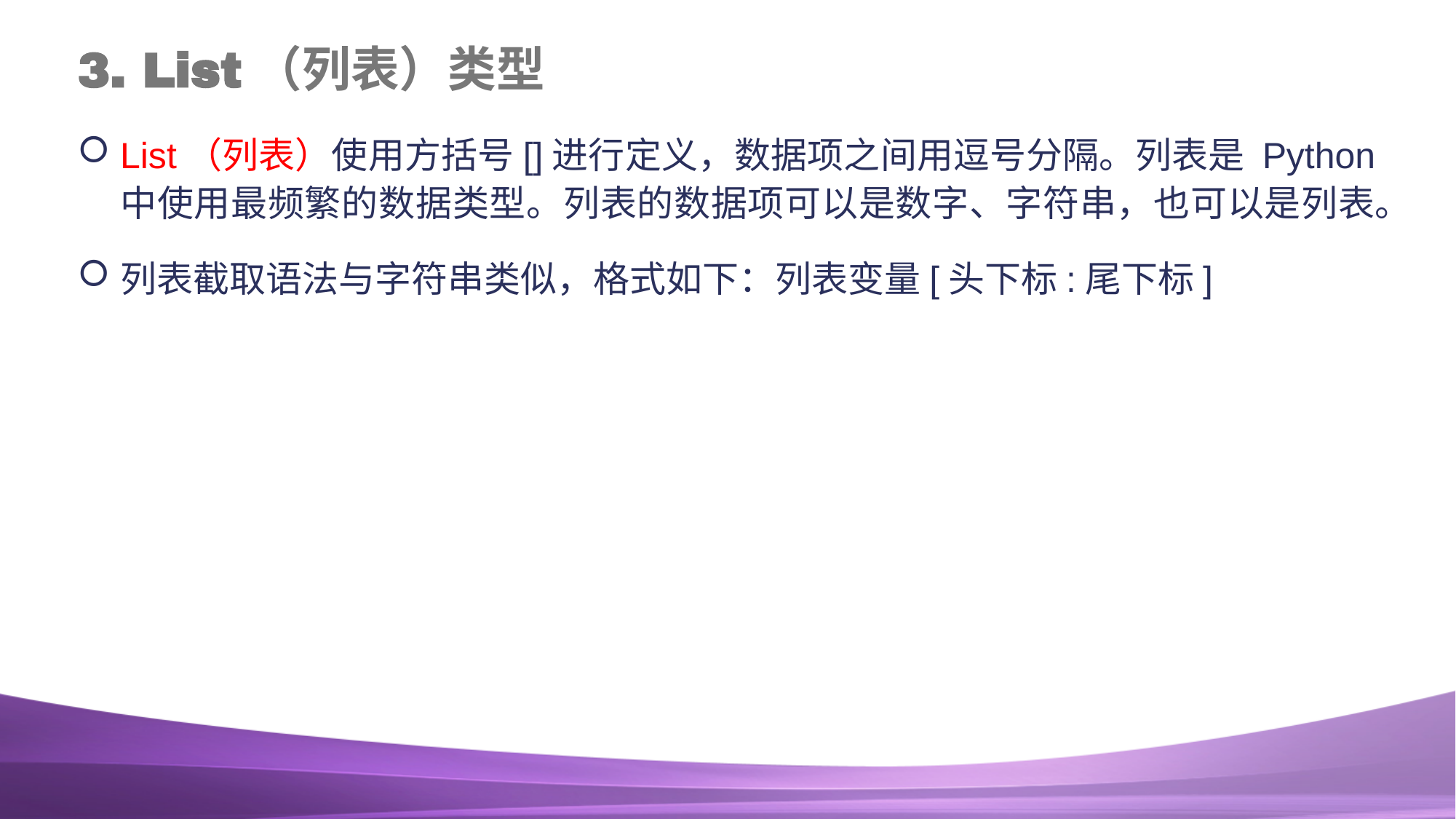

# 3. List（列表）类型
List（列表）使用方括号[]进行定义，数据项之间用逗号分隔。列表是 Python 中使用最频繁的数据类型。列表的数据项可以是数字、字符串，也可以是列表。
列表截取语法与字符串类似，格式如下：列表变量[头下标:尾下标]